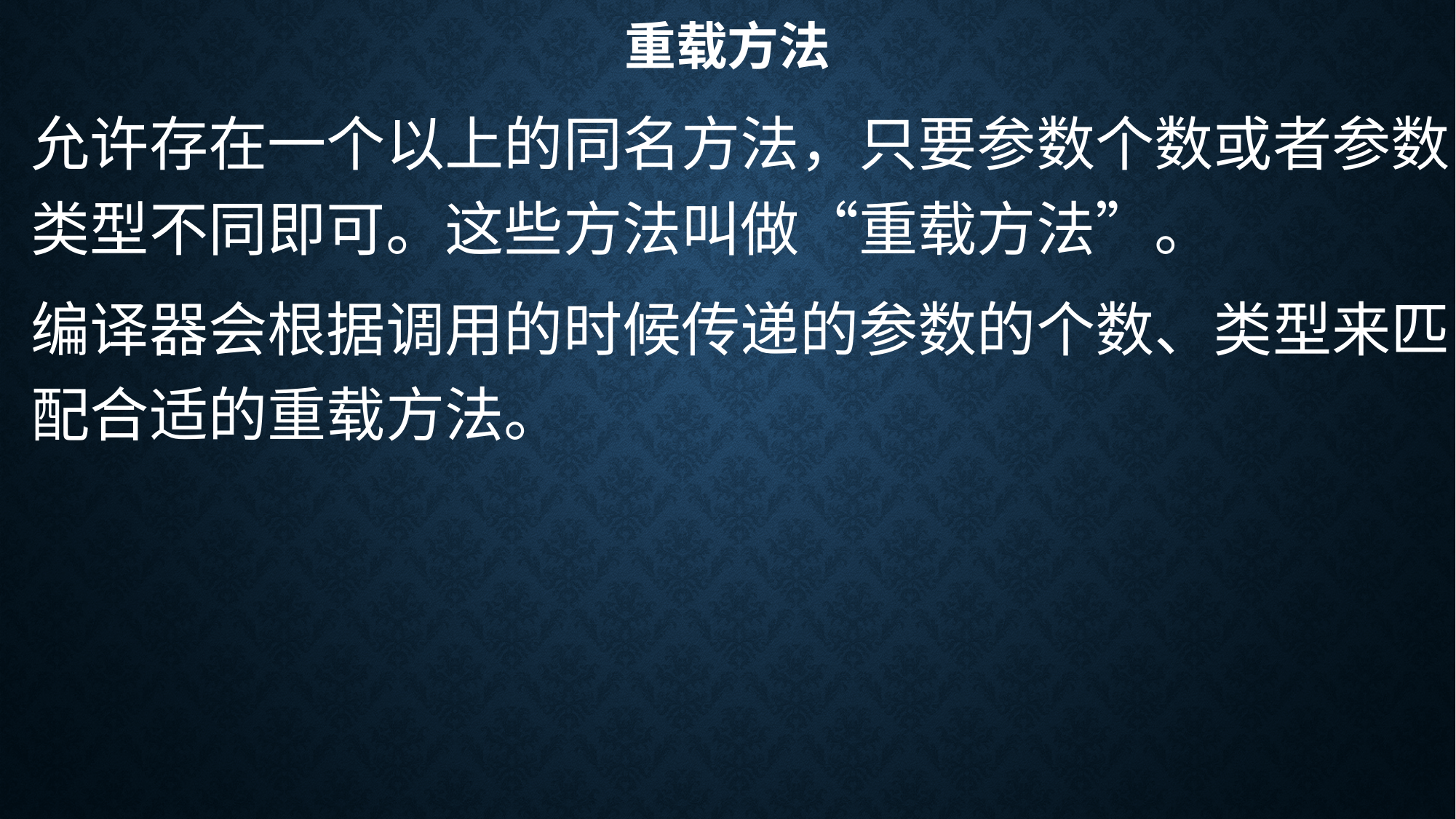

# 重载方法
允许存在一个以上的同名方法，只要参数个数或者参数类型不同即可。这些方法叫做“重载方法”。
编译器会根据调用的时候传递的参数的个数、类型来匹配合适的重载方法。